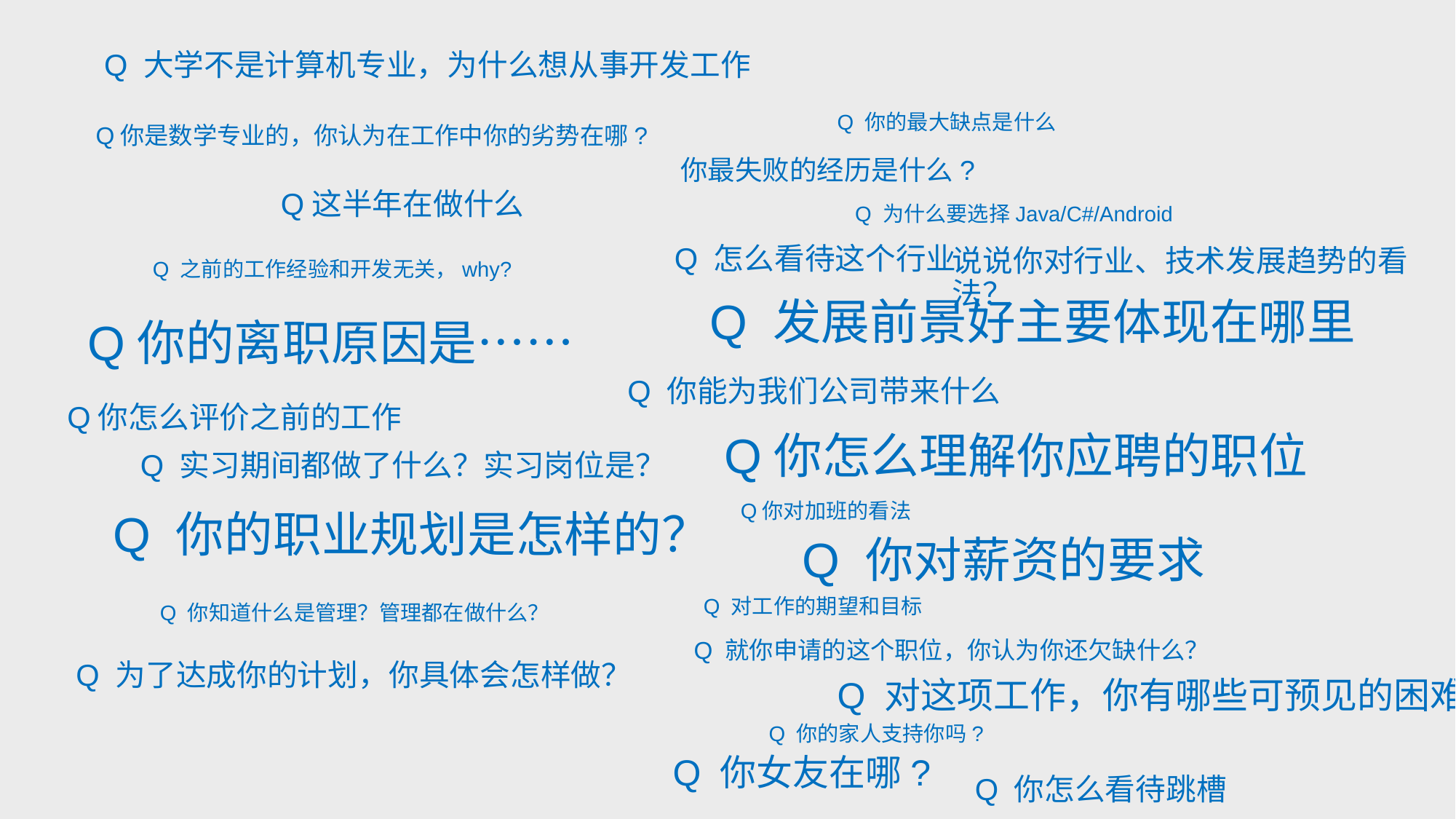

Q 大学不是计算机专业，为什么想从事开发工作
Q 你的最大缺点是什么
Q你是数学专业的，你认为在工作中你的劣势在哪?
你最失败的经历是什么?
Q这半年在做什么
Q 为什么要选择Java/C#/Android
Q 怎么看待这个行业
说说你对行业、技术发展趋势的看法？
 Q 之前的工作经验和开发无关，why?
Q 发展前景好主要体现在哪里
Q你的离职原因是……
Q 你能为我们公司带来什么
Q你怎么评价之前的工作
Q你怎么理解你应聘的职位
Q 实习期间都做了什么？实习岗位是？
Q你对加班的看法
Q 你的职业规划是怎样的？
Q 你对薪资的要求
Q 对工作的期望和目标
Q 你知道什么是管理？管理都在做什么？
Q 就你申请的这个职位，你认为你还欠缺什么？
Q 为了达成你的计划，你具体会怎样做？
Q 对这项工作，你有哪些可预见的困难？
Q 你的家人支持你吗?
Q 你女友在哪?
Q 你怎么看待跳槽